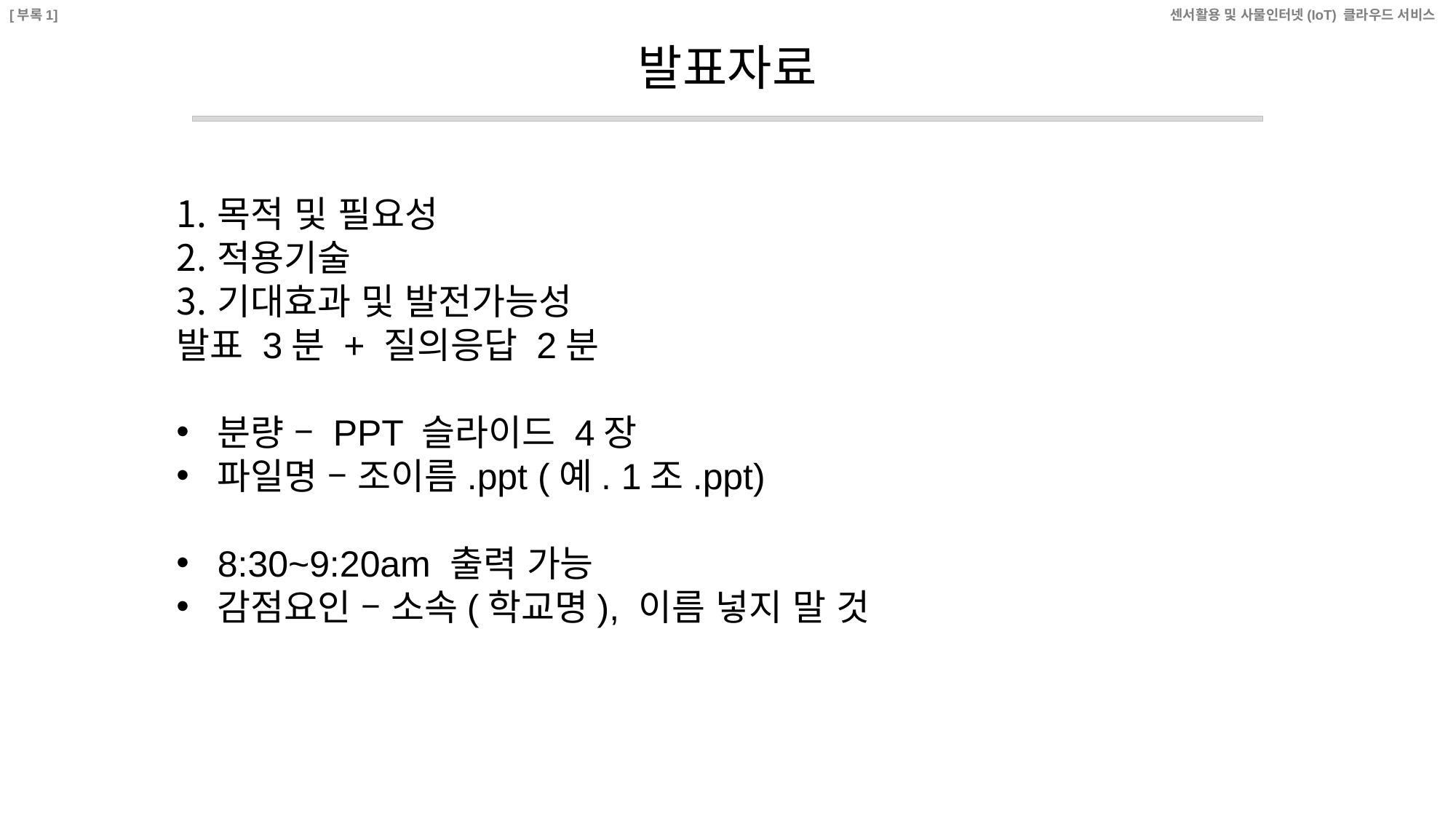

[부록1]
센서활용 및 사물인터넷(IoT) 클라우드 서비스
# 발표자료

목적 및 필요성
적용기술
기대효과 및 발전가능성
발표 3분 + 질의응답 2분

분량 – PPT 슬라이드 4장
파일명 – 조이름.ppt (예. 1조.ppt)

8:30~9:20am 출력 가능
감점요인 – 소속(학교명), 이름 넣지 말 것